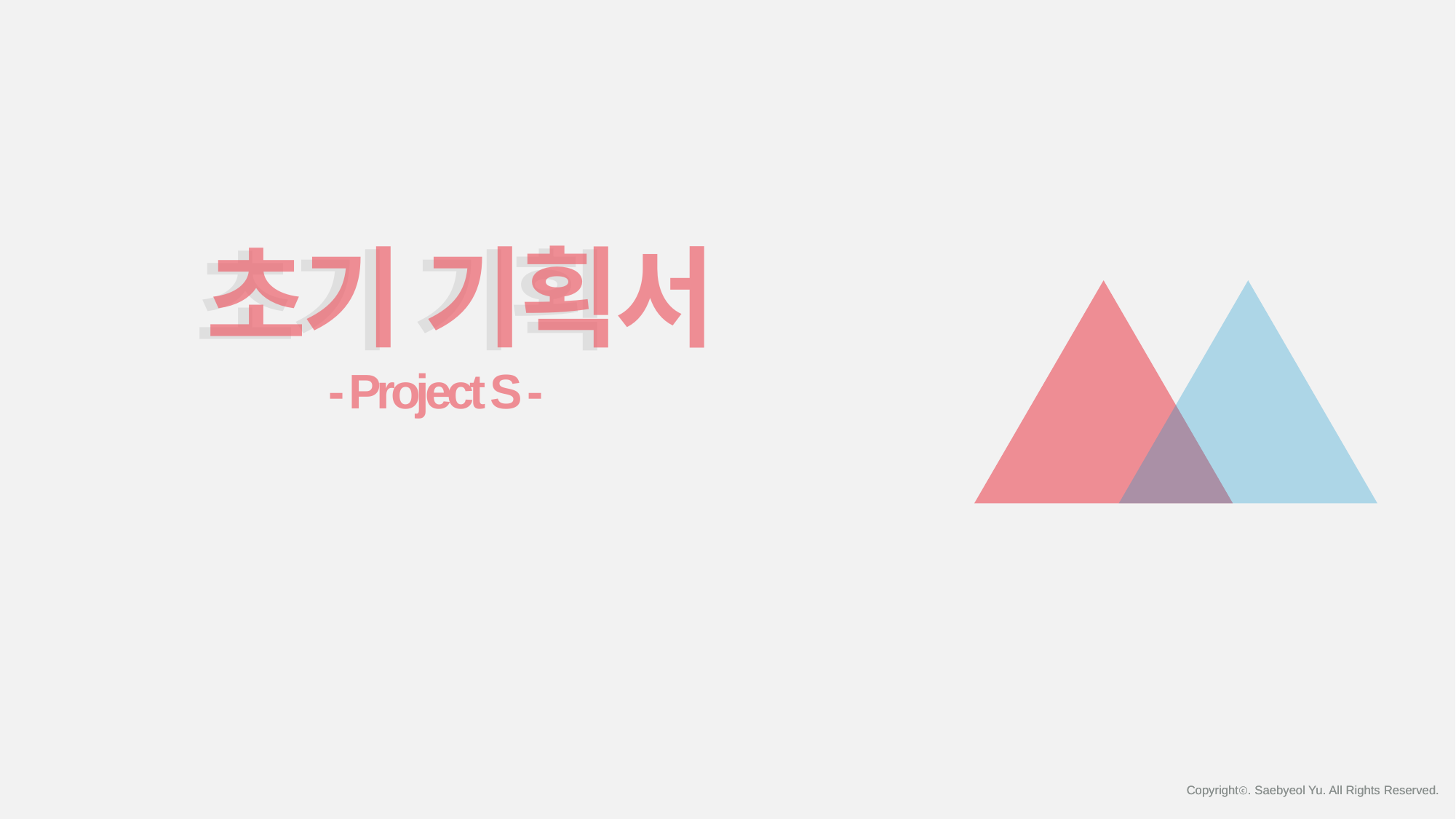

초기 기획서
- Project S -
초기 기획

Copyrightⓒ. Saebyeol Yu. All Rights Reserved.